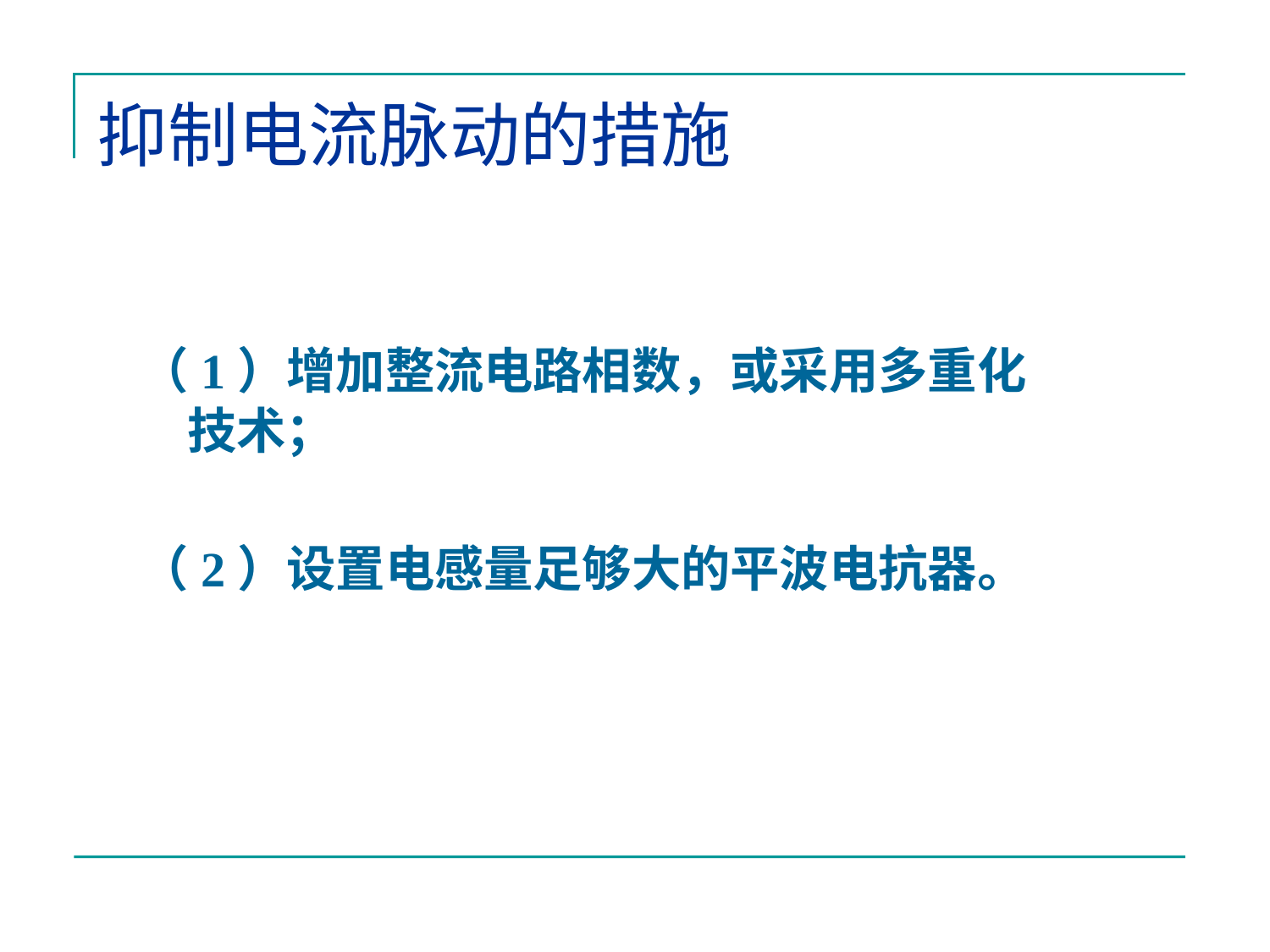

# 抑制电流脉动的措施

（1）增加整流电路相数，或采用多重化技术；

（2）设置电感量足够大的平波电抗器。